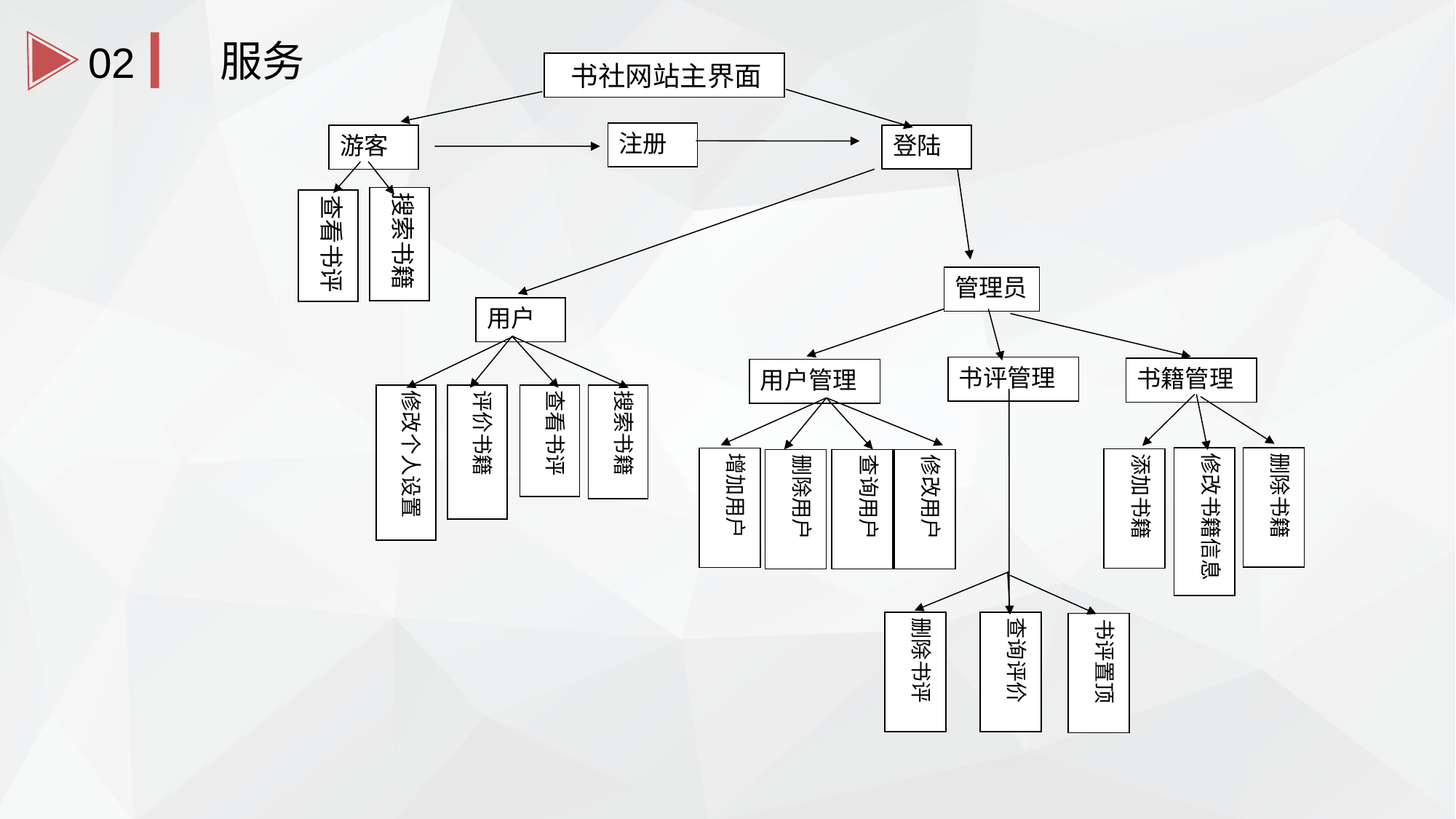

服务
02

书社网站主界面

注册
登陆
游客

搜索书籍
查看书评
管理员
用户

书评管理
书籍管理
用户管理
修改个人设置
评价书籍
查看书评
搜索书籍

修改书籍信息
删除书籍
增加用户
添加书籍
删除用户
查询用户
修改用户

删除书评
查询评价
书评置顶